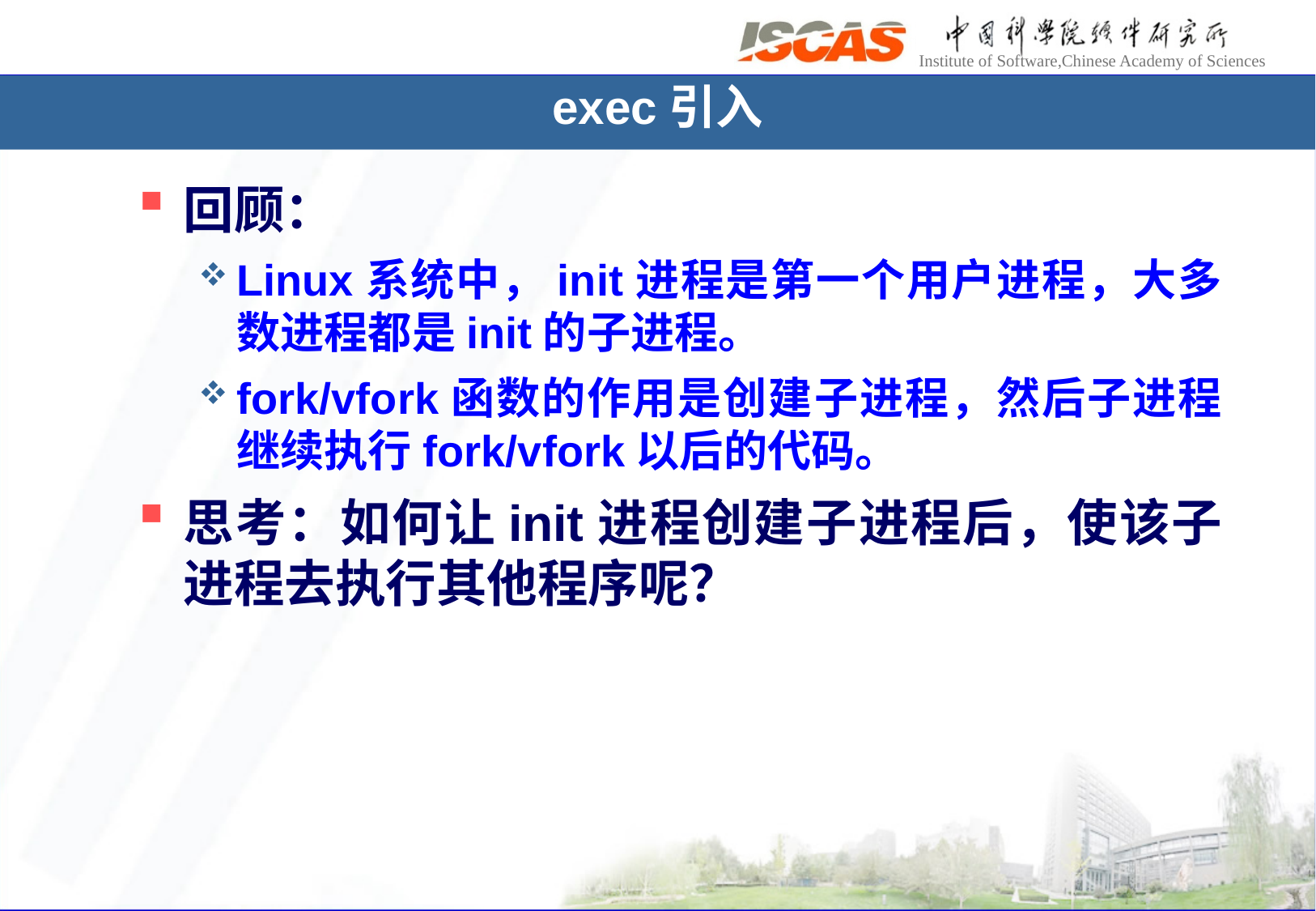

# exec引入
回顾：
Linux系统中，init进程是第一个用户进程，大多数进程都是init的子进程。
fork/vfork函数的作用是创建子进程，然后子进程继续执行fork/vfork以后的代码。
思考：如何让init进程创建子进程后，使该子进程去执行其他程序呢？